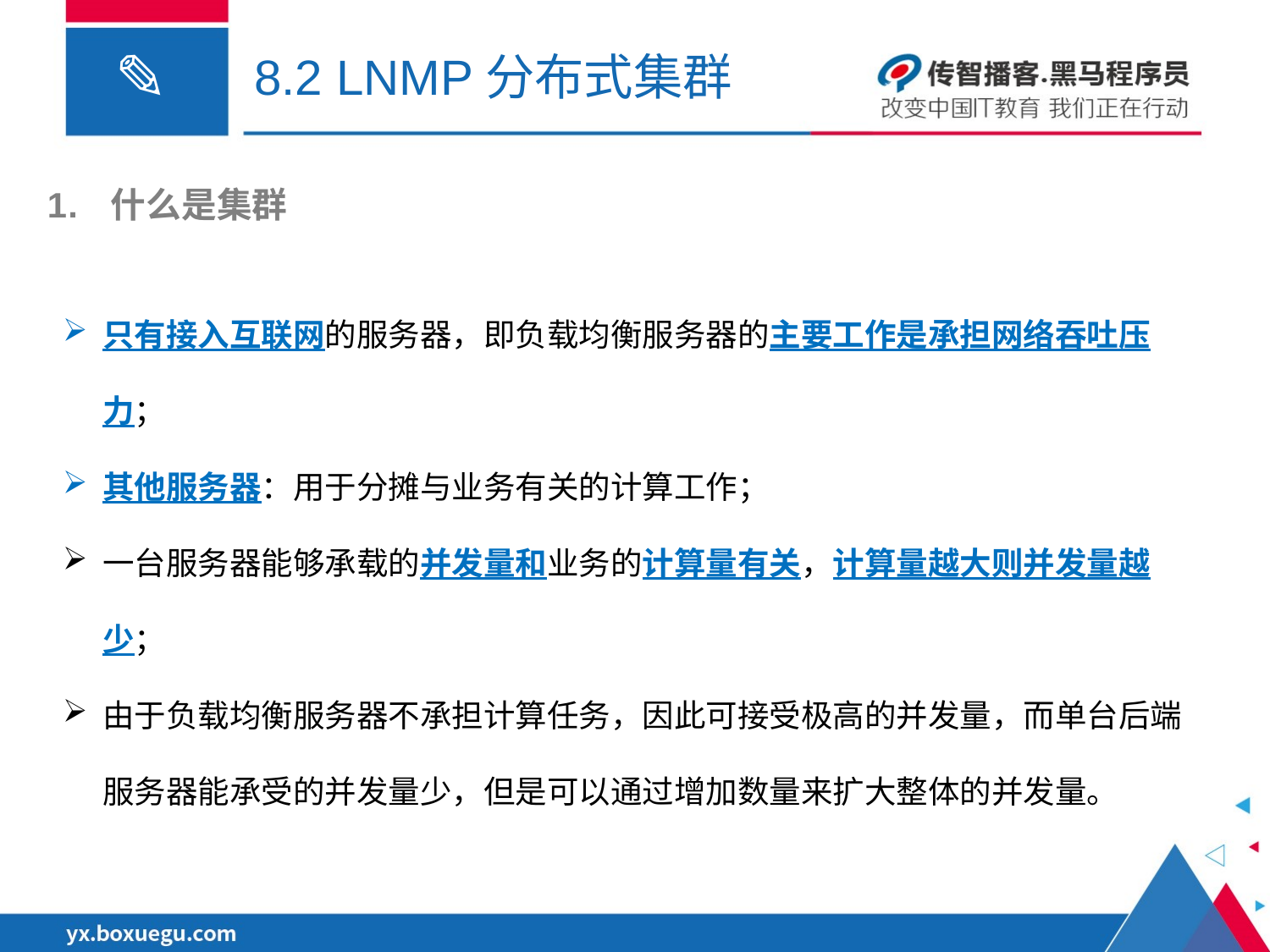

# 8.2 LNMP分布式集群
什么是集群
只有接入互联网的服务器，即负载均衡服务器的主要工作是承担网络吞吐压力；
其他服务器：用于分摊与业务有关的计算工作；
一台服务器能够承载的并发量和业务的计算量有关，计算量越大则并发量越少；
由于负载均衡服务器不承担计算任务，因此可接受极高的并发量，而单台后端服务器能承受的并发量少，但是可以通过增加数量来扩大整体的并发量。